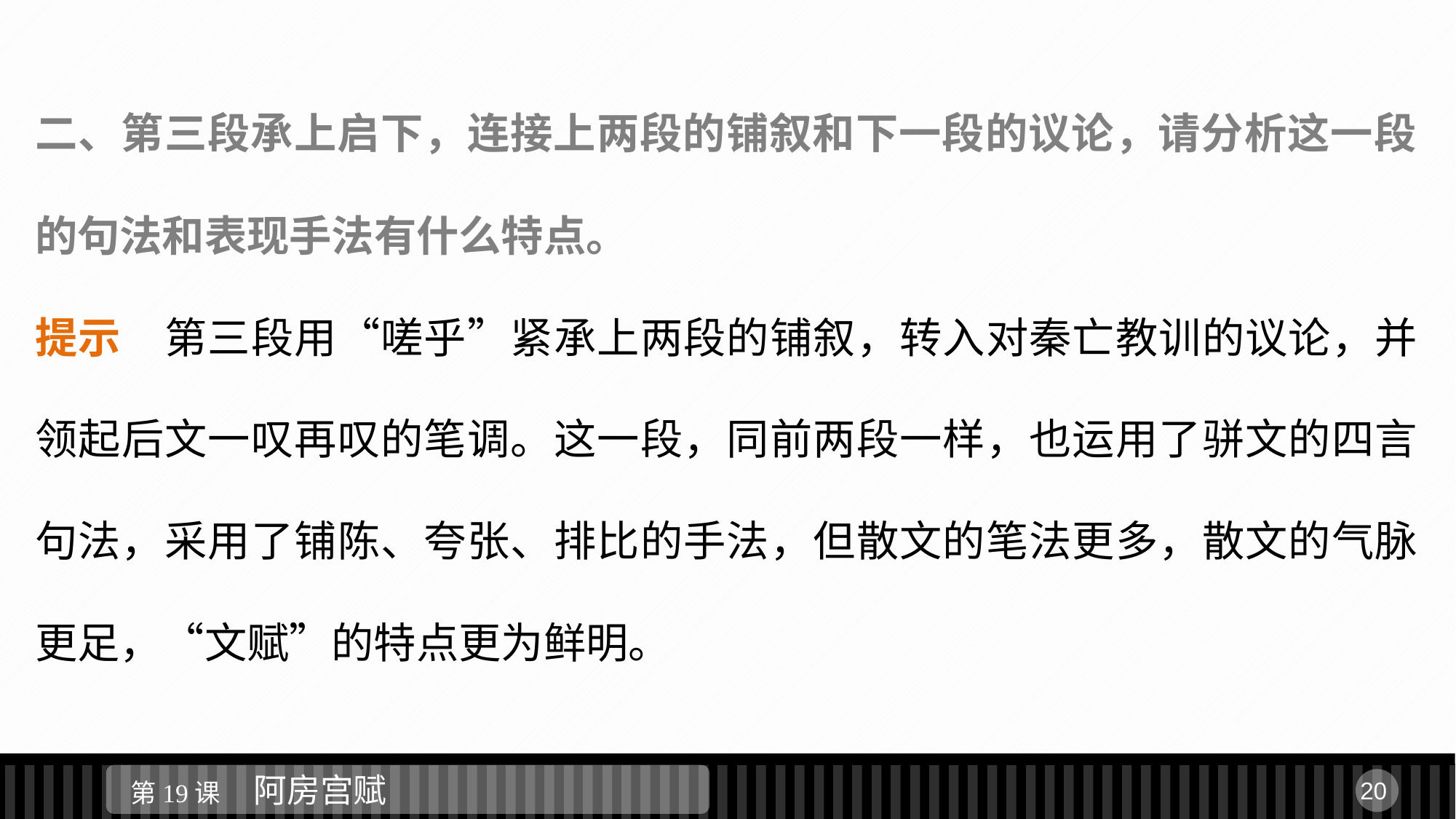

二、第三段承上启下，连接上两段的铺叙和下一段的议论，请分析这一段的句法和表现手法有什么特点。
提示　第三段用“嗟乎”紧承上两段的铺叙，转入对秦亡教训的议论，并领起后文一叹再叹的笔调。这一段，同前两段一样，也运用了骈文的四言句法，采用了铺陈、夸张、排比的手法，但散文的笔法更多，散文的气脉更足，“文赋”的特点更为鲜明。